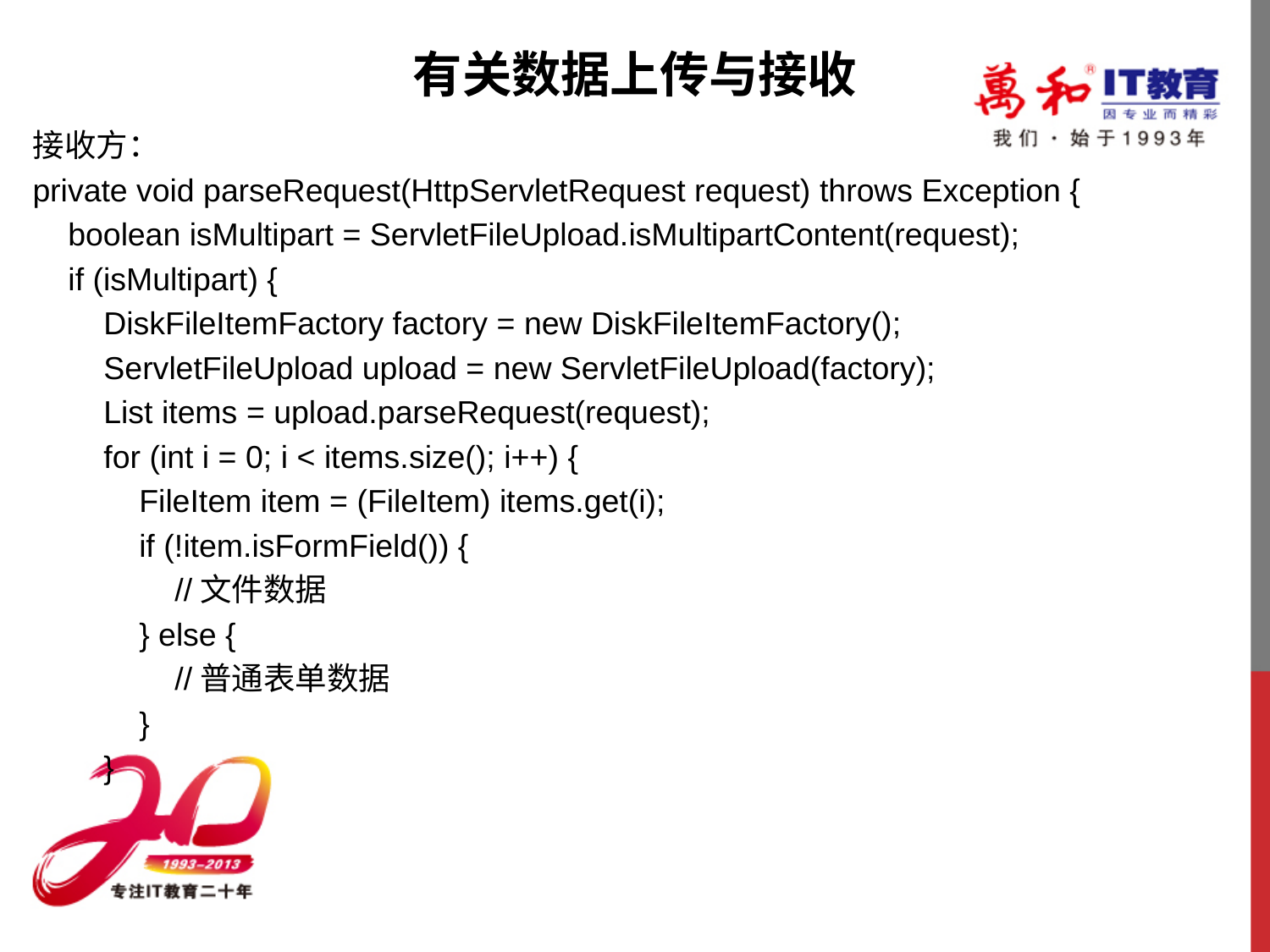

# 有关数据上传与接收
接收方：
private void parseRequest(HttpServletRequest request) throws Exception {
    boolean isMultipart = ServletFileUpload.isMultipartContent(request);
    if (isMultipart) {
        DiskFileItemFactory factory = new DiskFileItemFactory();
        ServletFileUpload upload = new ServletFileUpload(factory);
        List items = upload.parseRequest(request);
        for (int i = 0; i < items.size(); i++) {
            FileItem item = (FileItem) items.get(i);
            if (!item.isFormField()) {
                //文件数据
            } else {
                //普通表单数据
            }
        }